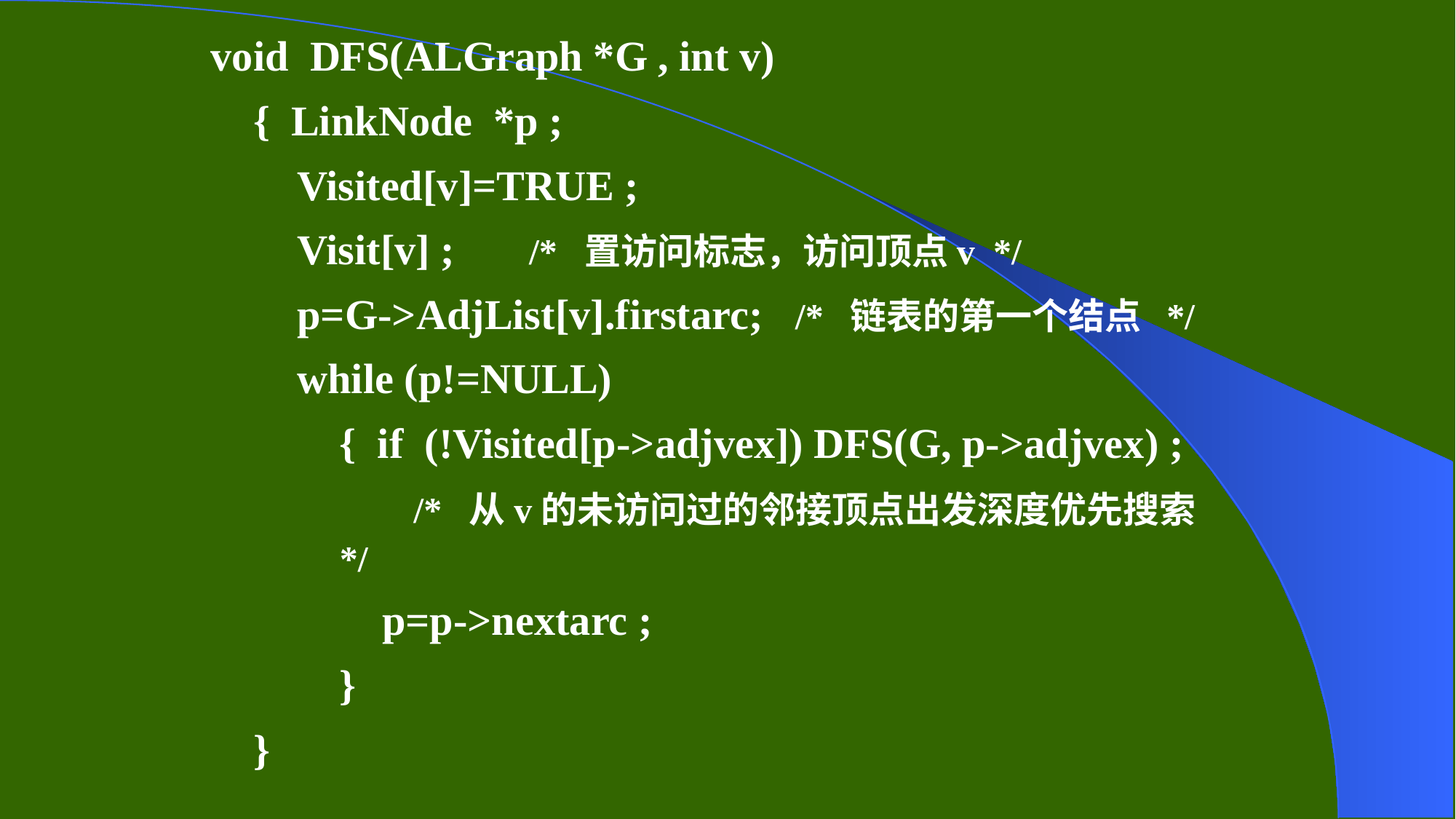

void  DFS(ALGraph *G , int v)
{  LinkNode  *p ;
Visited[v]=TRUE ;
Visit[v] ;       /*  置访问标志，访问顶点v  */
p=G->AdjList[v].firstarc;   /*  链表的第一个结点  */
while (p!=NULL)
{  if  (!Visited[p->adjvex]) DFS(G, p->adjvex) ;
       /*  从v的未访问过的邻接顶点出发深度优先搜索   */
p=p->nextarc ;
}
}